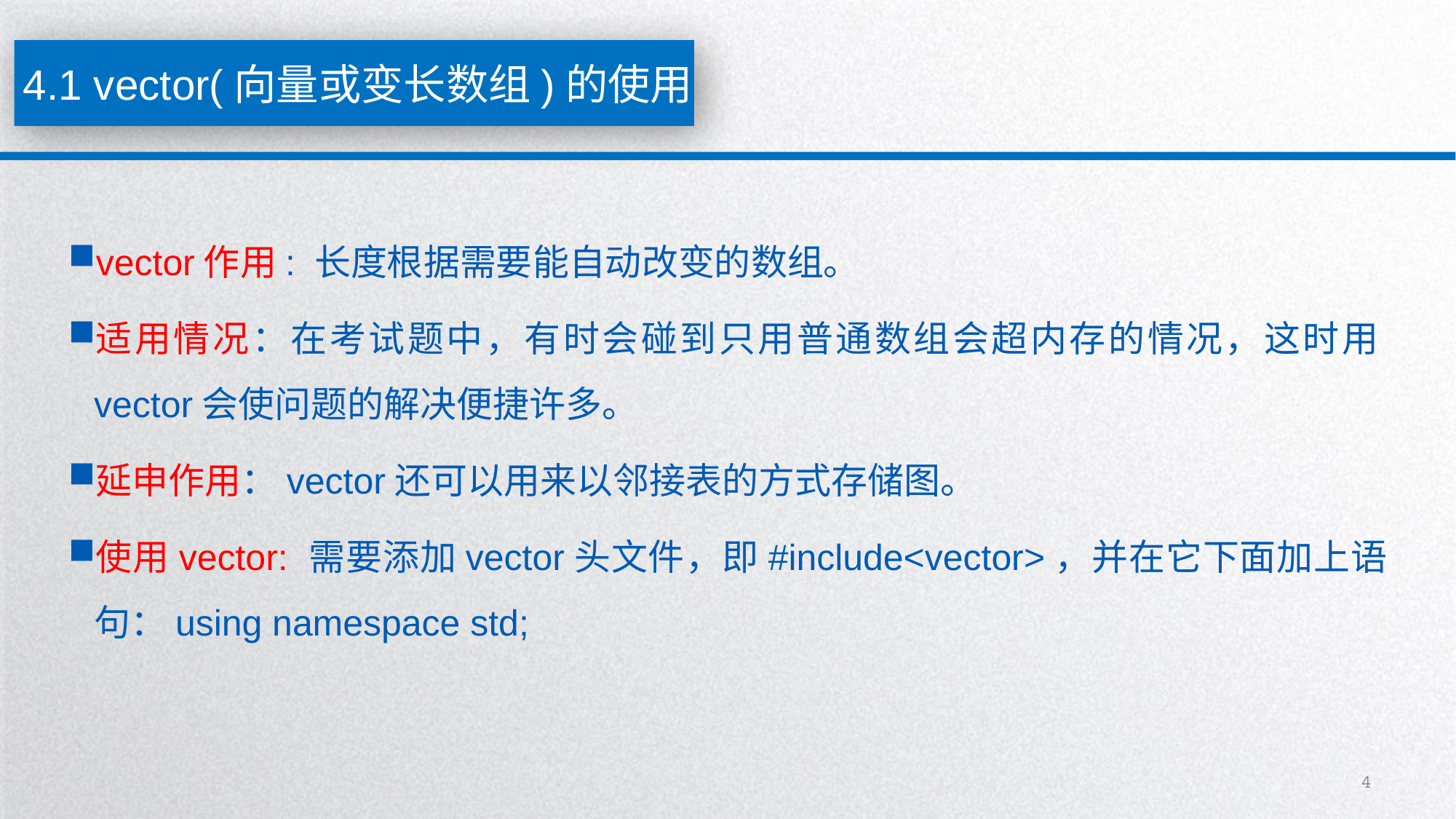

4.1 vector(向量或变长数组)的使用
vector作用: 长度根据需要能自动改变的数组。
适用情况：在考试题中，有时会碰到只用普通数组会超内存的情况，这时用vector会使问题的解决便捷许多。
延申作用：vector还可以用来以邻接表的方式存储图。
使用vector: 需要添加vector头文件，即#include<vector>，并在它下面加上语句：using namespace std;

4